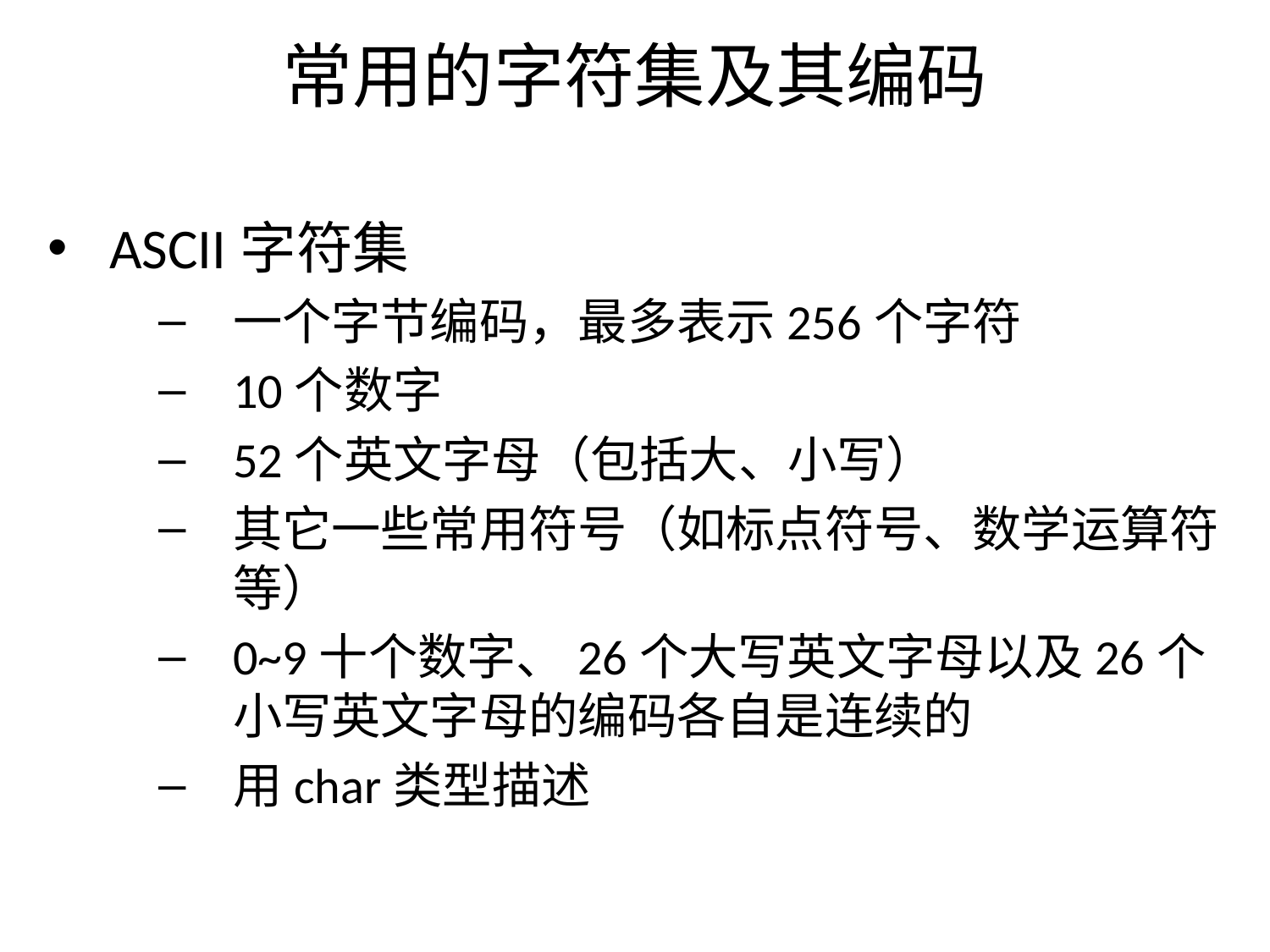

# 常用的字符集及其编码
 ASCII字符集
一个字节编码，最多表示256个字符
10个数字
52个英文字母（包括大、小写）
其它一些常用符号（如标点符号、数学运算符等）
0~9十个数字、26个大写英文字母以及26个小写英文字母的编码各自是连续的
用char类型描述